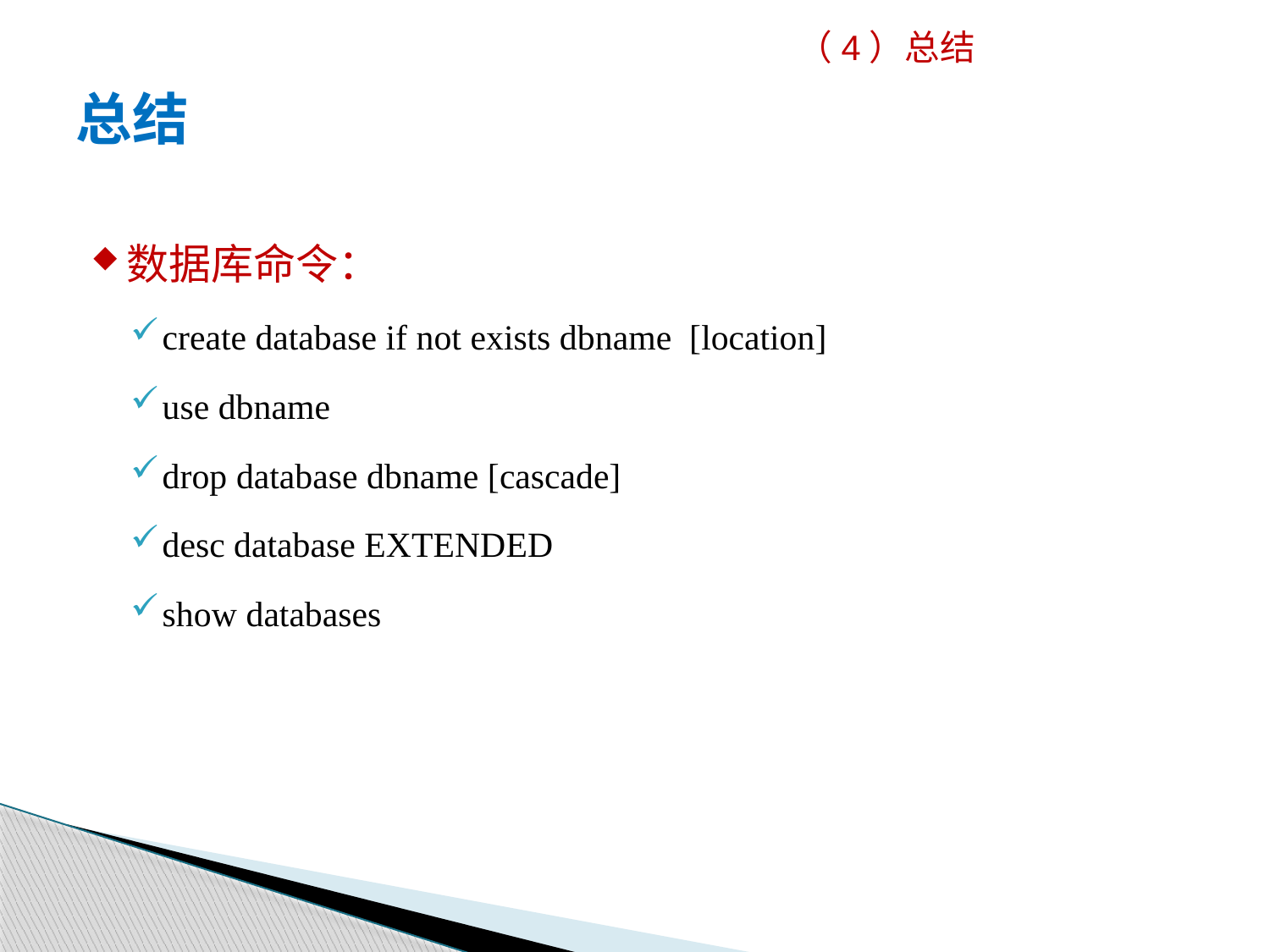

（4）总结
# 总结
数据库命令：
create database if not exists dbname  [location]
use dbname
drop database dbname [cascade]
desc database EXTENDED
show databases